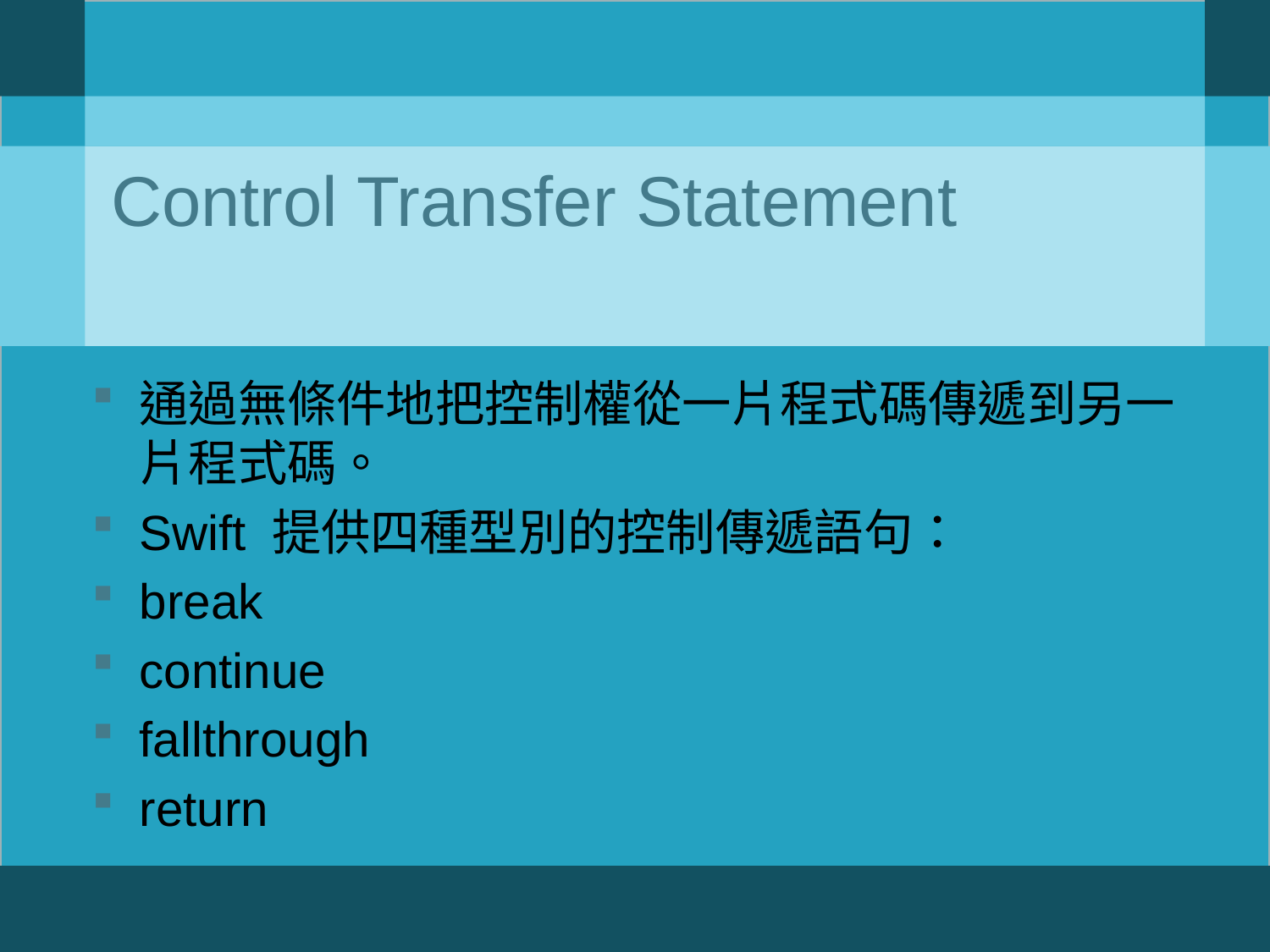

# Control Transfer Statement
通過無條件地把控制權從一片程式碼傳遞到另一片程式碼。
Swift 提供四種型別的控制傳遞語句：
break
continue
fallthrough
return